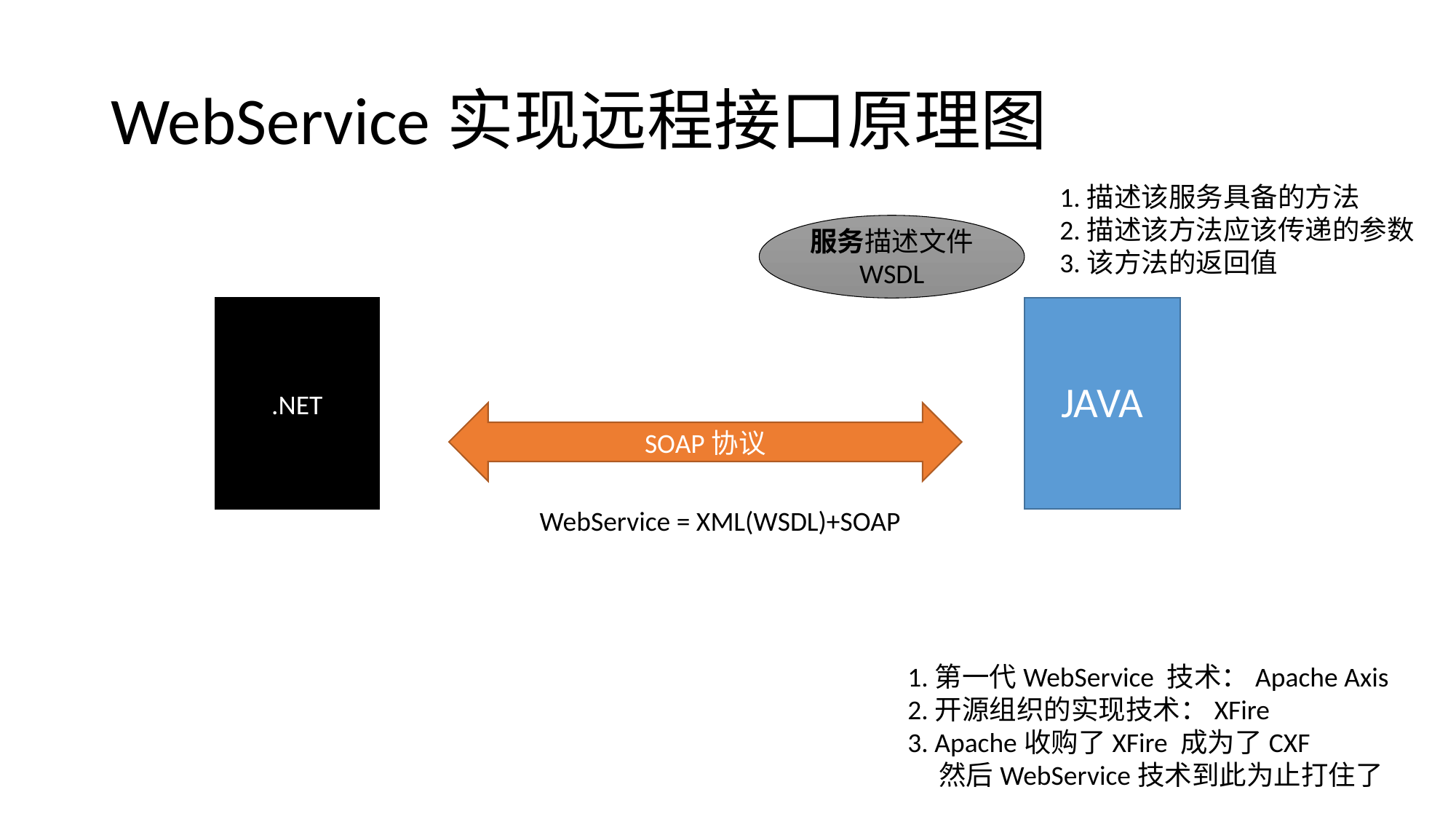

# WebService实现远程接口原理图
1.描述该服务具备的方法
2.描述该方法应该传递的参数
3.该方法的返回值
服务描述文件
WSDL
.NET
JAVA
SOAP协议
WebService = XML(WSDL)+SOAP
1.第一代WebService 技术：Apache Axis
2.开源组织的实现技术：XFire
3. Apache收购了XFire 成为了CXF
    然后WebService技术到此为止打住了